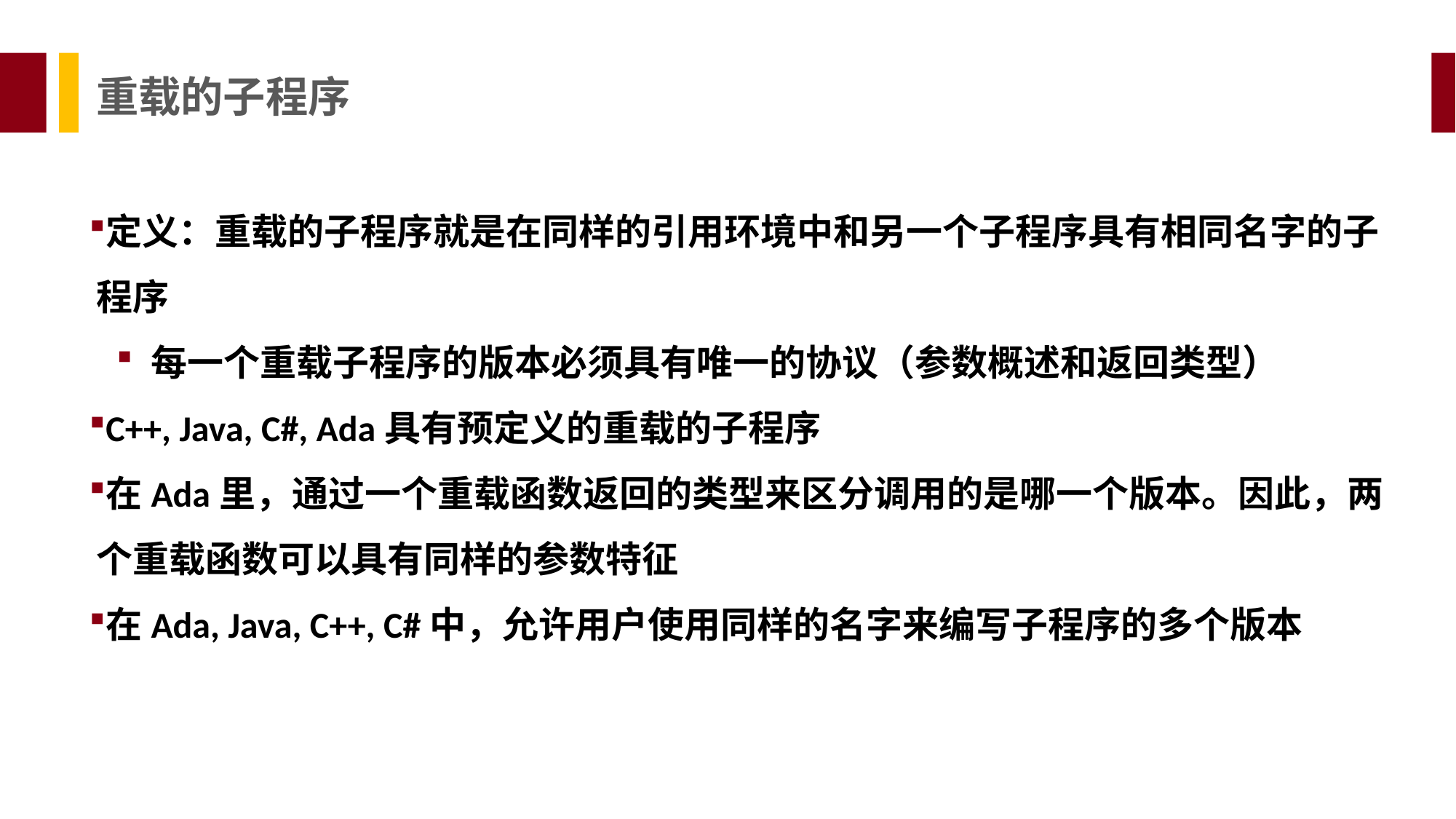

重载的子程序
定义：重载的子程序就是在同样的引用环境中和另一个子程序具有相同名字的子程序
每一个重载子程序的版本必须具有唯一的协议（参数概述和返回类型）
C++, Java, C#, Ada具有预定义的重载的子程序
在Ada里，通过一个重载函数返回的类型来区分调用的是哪一个版本。因此，两个重载函数可以具有同样的参数特征
在Ada, Java, C++, C#中，允许用户使用同样的名字来编写子程序的多个版本